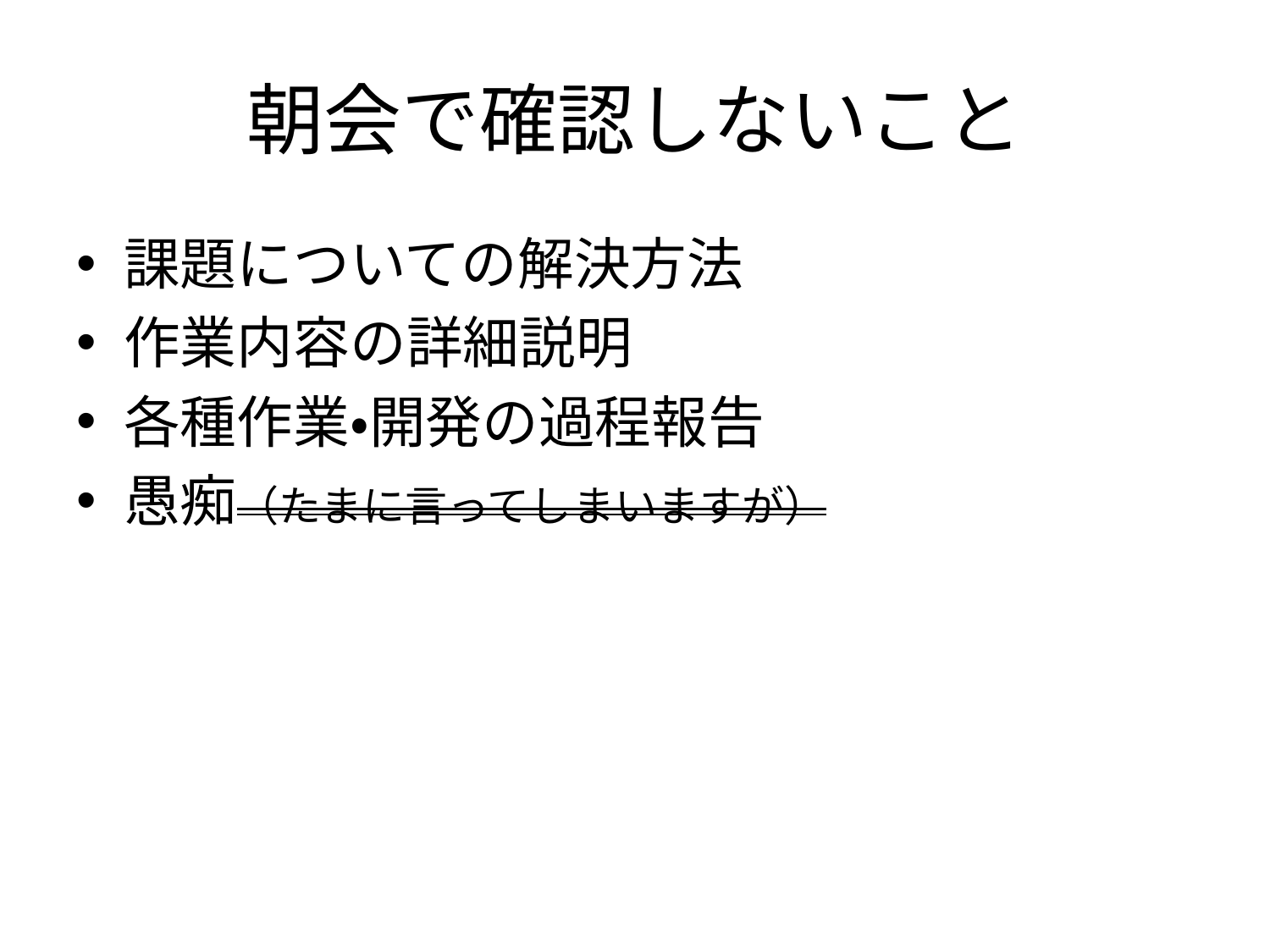

# 朝会で確認しないこと
課題についての解決方法
作業内容の詳細説明
各種作業・開発の過程報告
愚痴（たまに言ってしまいますが）